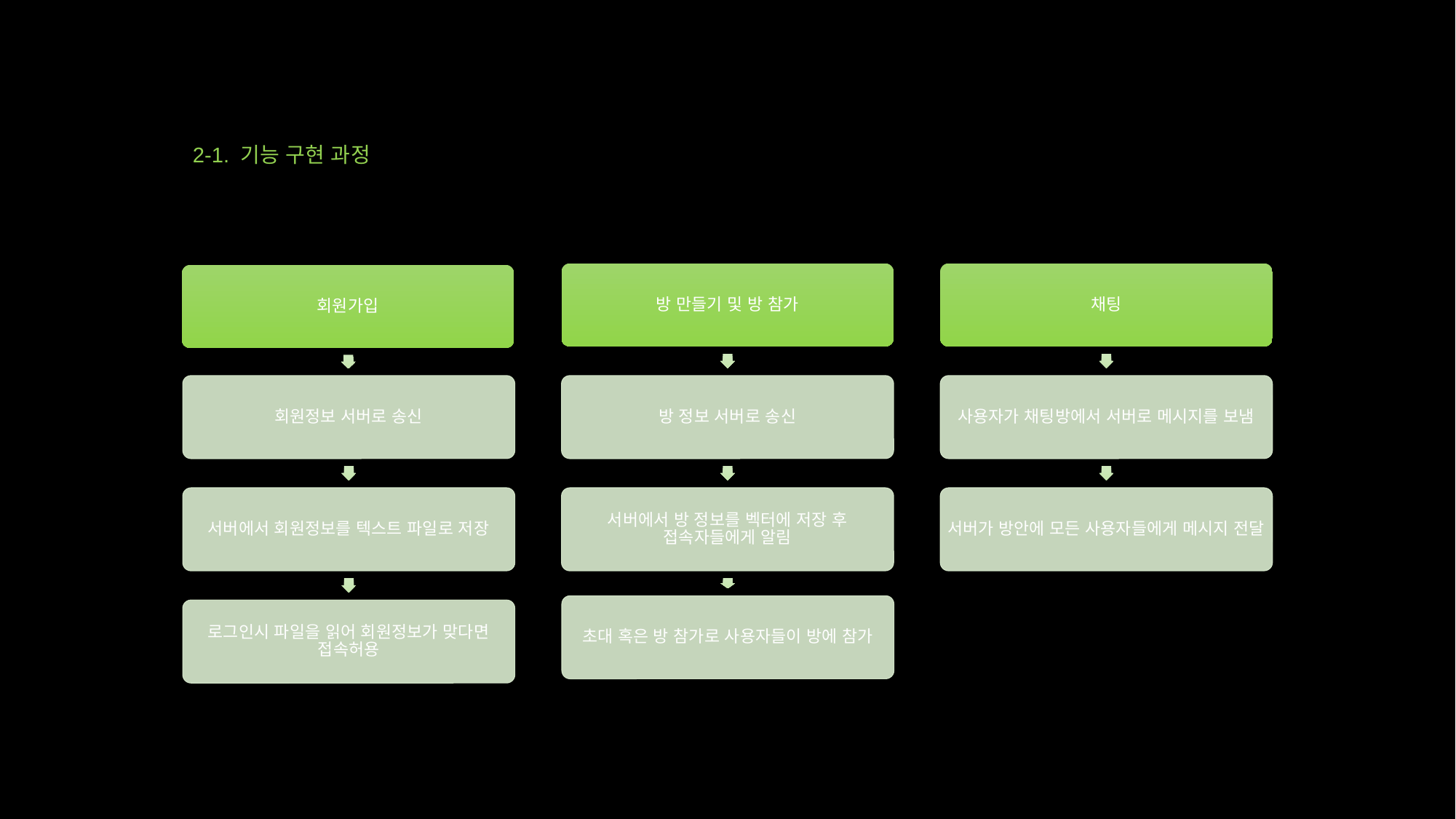

# 2-1. 기능 구현 과정
회원가입
회원정보 서버로 송신
서버에서 회원정보를 텍스트 파일로 저장
로그인시 파일을 읽어 회원정보가 맞다면 접속허용
방 만들기 및 방 참가
방 정보 서버로 송신
서버에서 방 정보를 벡터에 저장 후 접속자들에게 알림
초대 혹은 방 참가로 사용자들이 방에 참가
채팅
사용자가 채팅방에서 서버로 메시지를 보냄
서버가 방안에 모든 사용자들에게 메시지 전달